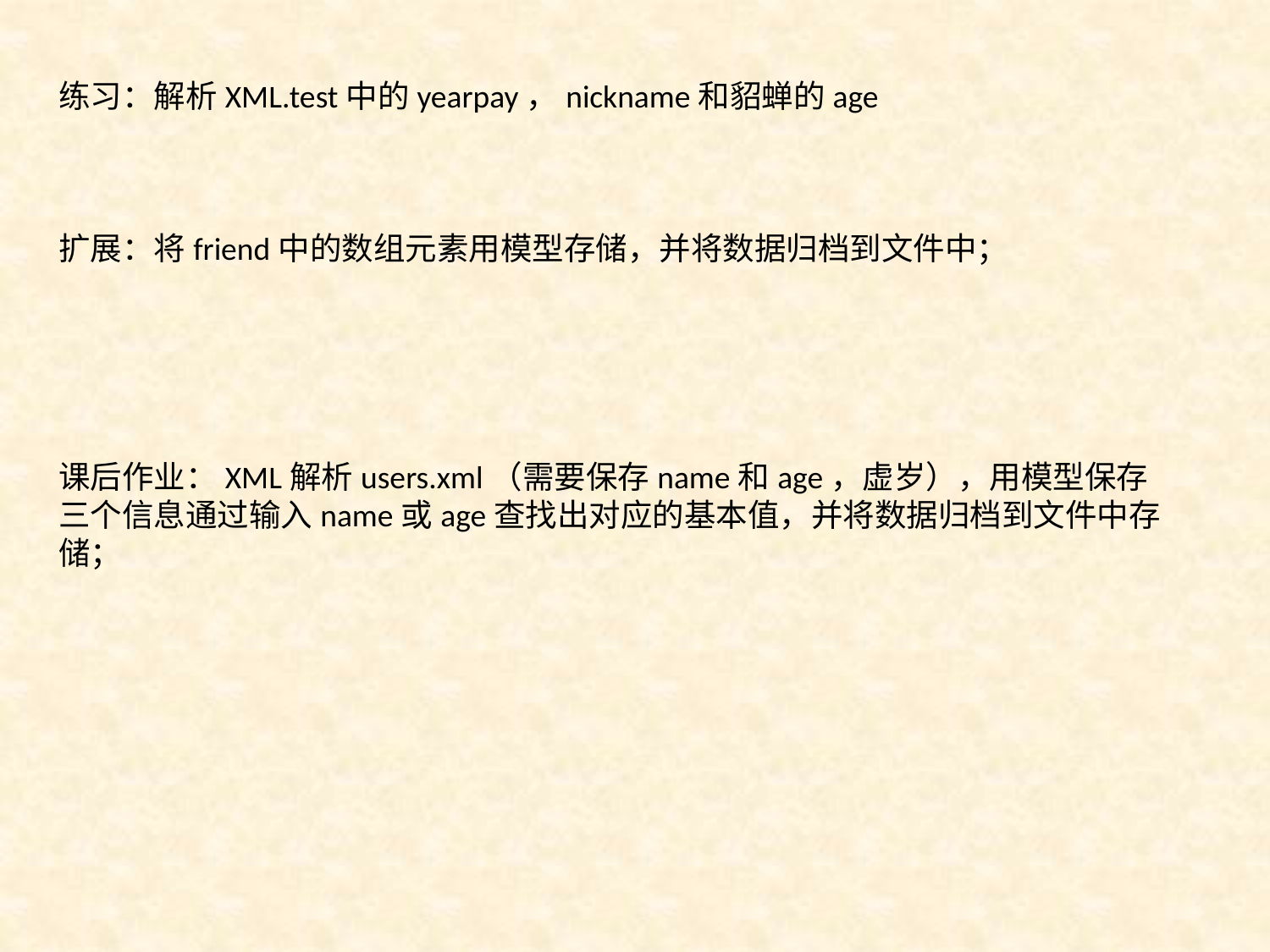

练习：解析XML.test中的yearpay，nickname和貂蝉的age

扩展：将friend中的数组元素用模型存储，并将数据归档到文件中；

课后作业：XML解析users.xml（需要保存name和age，虚岁），用模型保存三个信息通过输入name或age查找出对应的基本值，并将数据归档到文件中存储；